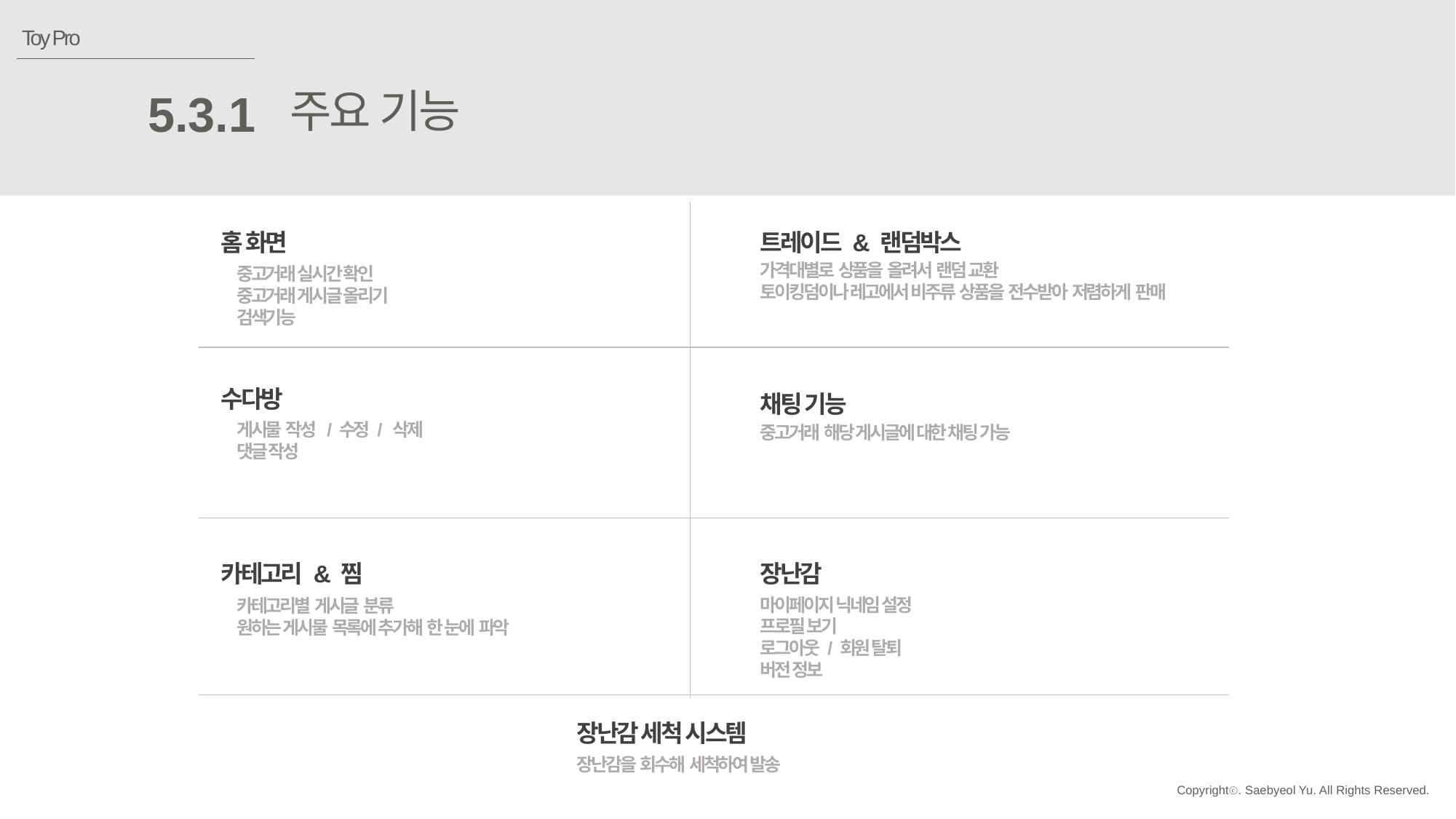

Toy Pro
주요 기능
5.3.1
홈 화면
트레이드 & 랜덤박스
가격대별로  상품을  올려서  랜덤 교환
토이킹덤이나 레고에서 비주류  상품을  전수받아  저렴하게  판매
중고거래 실시간 확인
중고거래 게시글 올리기
검색기능
수다방
채팅 기능
게시물  작성  / 수정 /  삭제
댓글 작성
중고거래  해당 게시글에 대한 채팅 가능
카테고리 & 찜
장난감
마이페이지 닉네임 설정
프로필 보기
로그아웃 / 회원 탈퇴
버전 정보
카테고리별  게시글  분류
원하는 게시물  목록에 추가해  한 눈에  파악
장난감 세척 시스템

장난감을  회수해  세척하여 발송